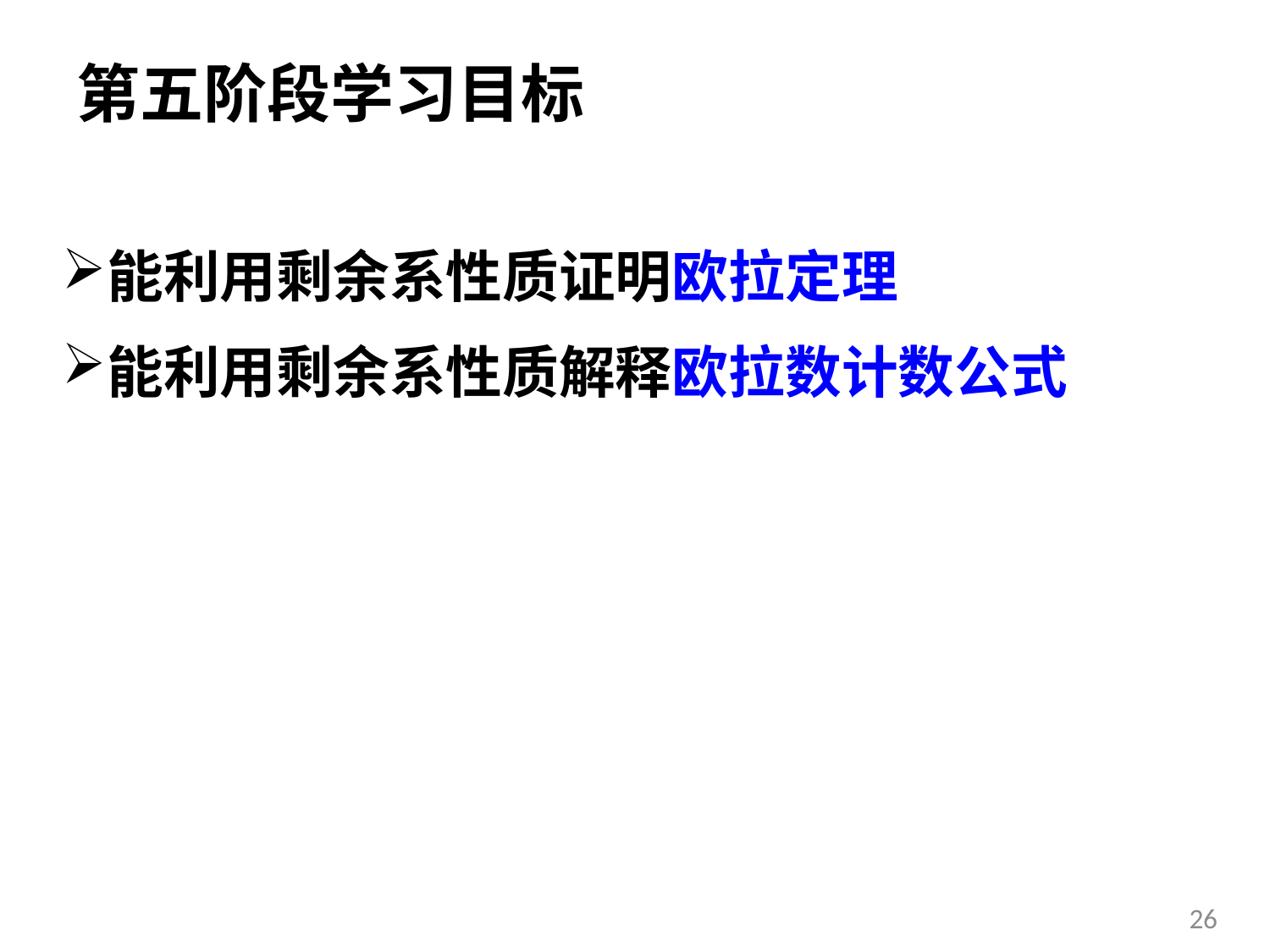

4.3 学习目标
# 第五阶段学习目标
能利用剩余系性质证明欧拉定理
能利用剩余系性质解释欧拉数计数公式
26